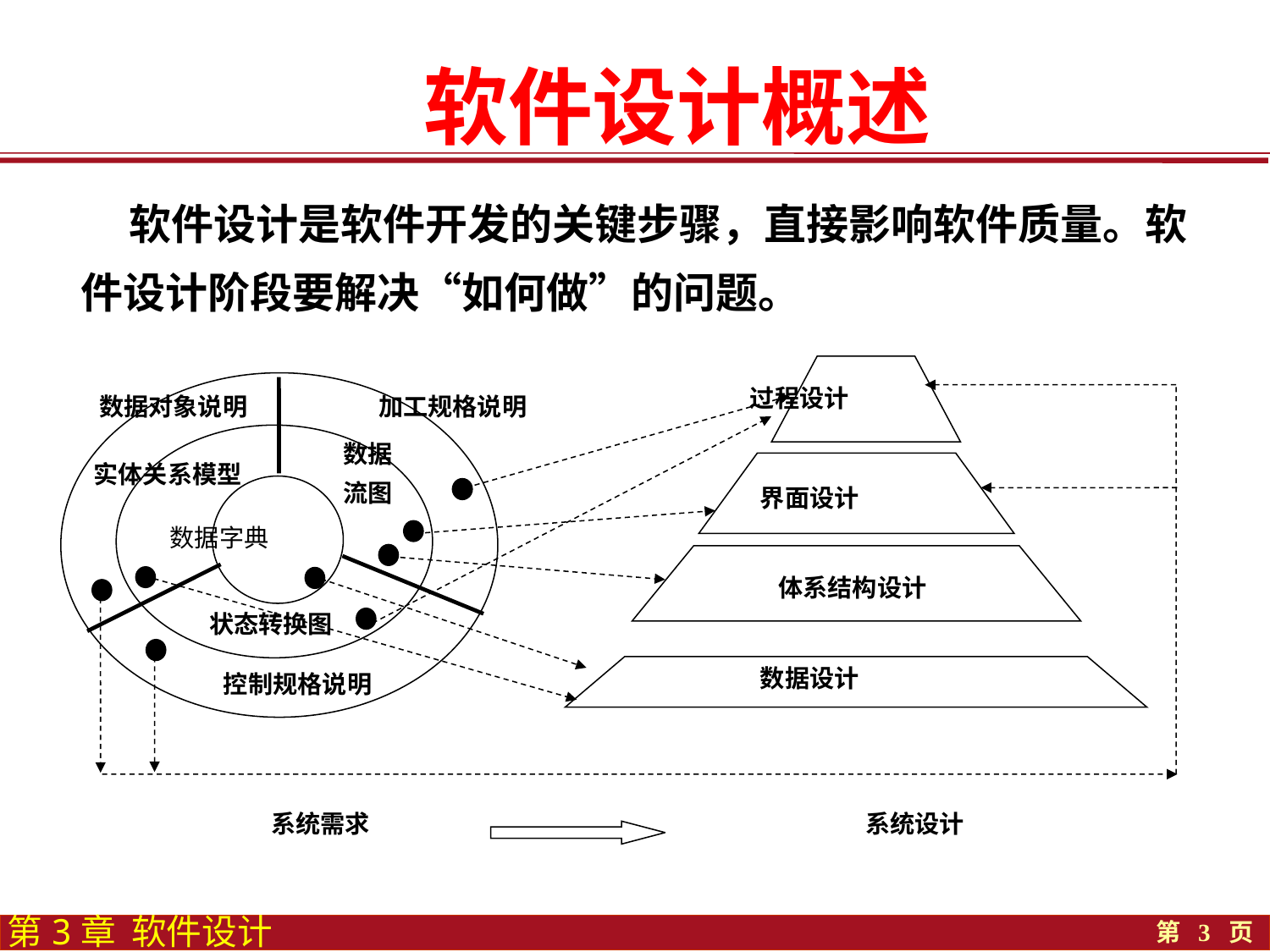

软件设计概述
    软件设计是软件开发的关键步骤，直接影响软件质量。软件设计阶段要解决“如何做”的问题。

过程设计
数据对象说明
加工规格说明

数据
流图

实体关系模型

界面设计

数据字典

体系结构设计

状态转换图

控制规格说明
数据设计

系统需求
系统设计